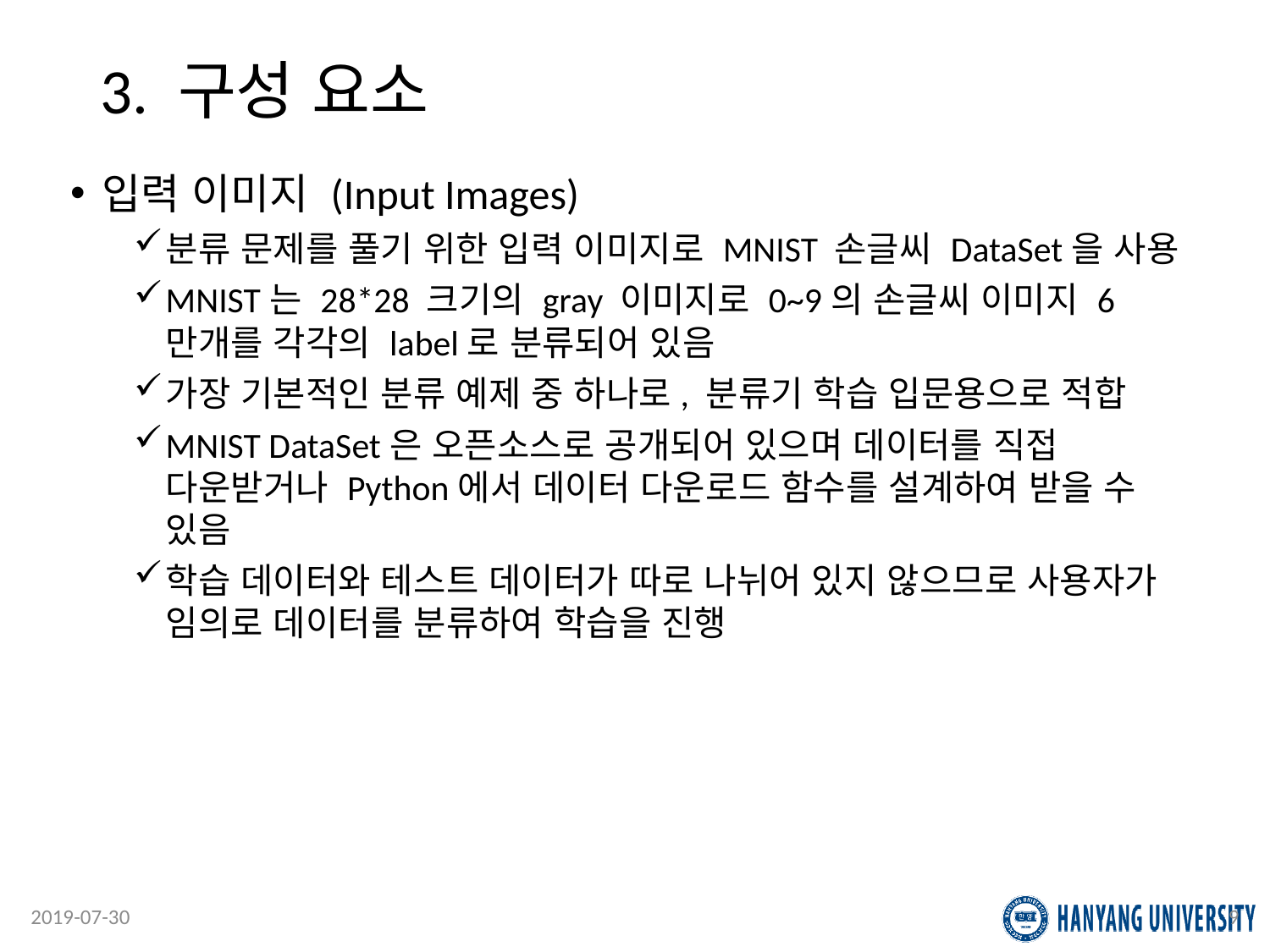

# 3. 구성 요소
입력 이미지 (Input Images)
분류 문제를 풀기 위한 입력 이미지로 MNIST 손글씨 DataSet을 사용
MNIST는 28*28 크기의 gray 이미지로 0~9의 손글씨 이미지 6만개를 각각의 label로 분류되어 있음
가장 기본적인 분류 예제 중 하나로, 분류기 학습 입문용으로 적합
MNIST DataSet은 오픈소스로 공개되어 있으며 데이터를 직접 다운받거나 Python에서 데이터 다운로드 함수를 설계하여 받을 수 있음
학습 데이터와 테스트 데이터가 따로 나뉘어 있지 않으므로 사용자가 임의로 데이터를 분류하여 학습을 진행

2019-07-30
9